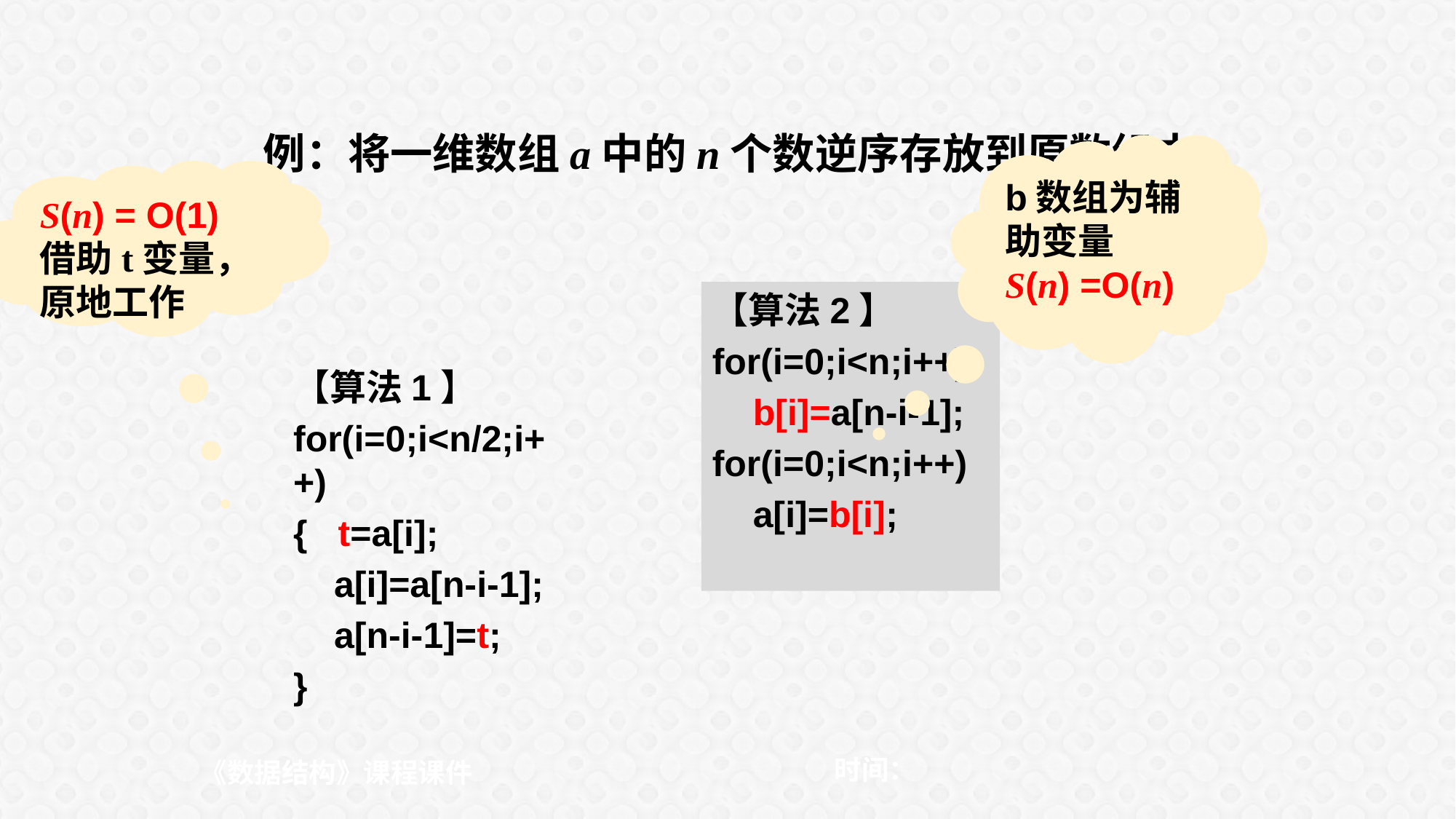

例：将一维数组a中的n个数逆序存放到原数组中。
b数组为辅助变量
S(n) =O(n)
S(n) = O(1)
借助t变量，原地工作
【算法2】
for(i=0;i<n;i++)
    b[i]=a[n-i-1];
for(i=0;i<n;i++)
    a[i]=b[i];

【算法1】
for(i=0;i<n/2;i++)
{   t=a[i];
    a[i]=a[n-i-1];
    a[n-i-1]=t;
}
时间：
《数据结构》课程课件